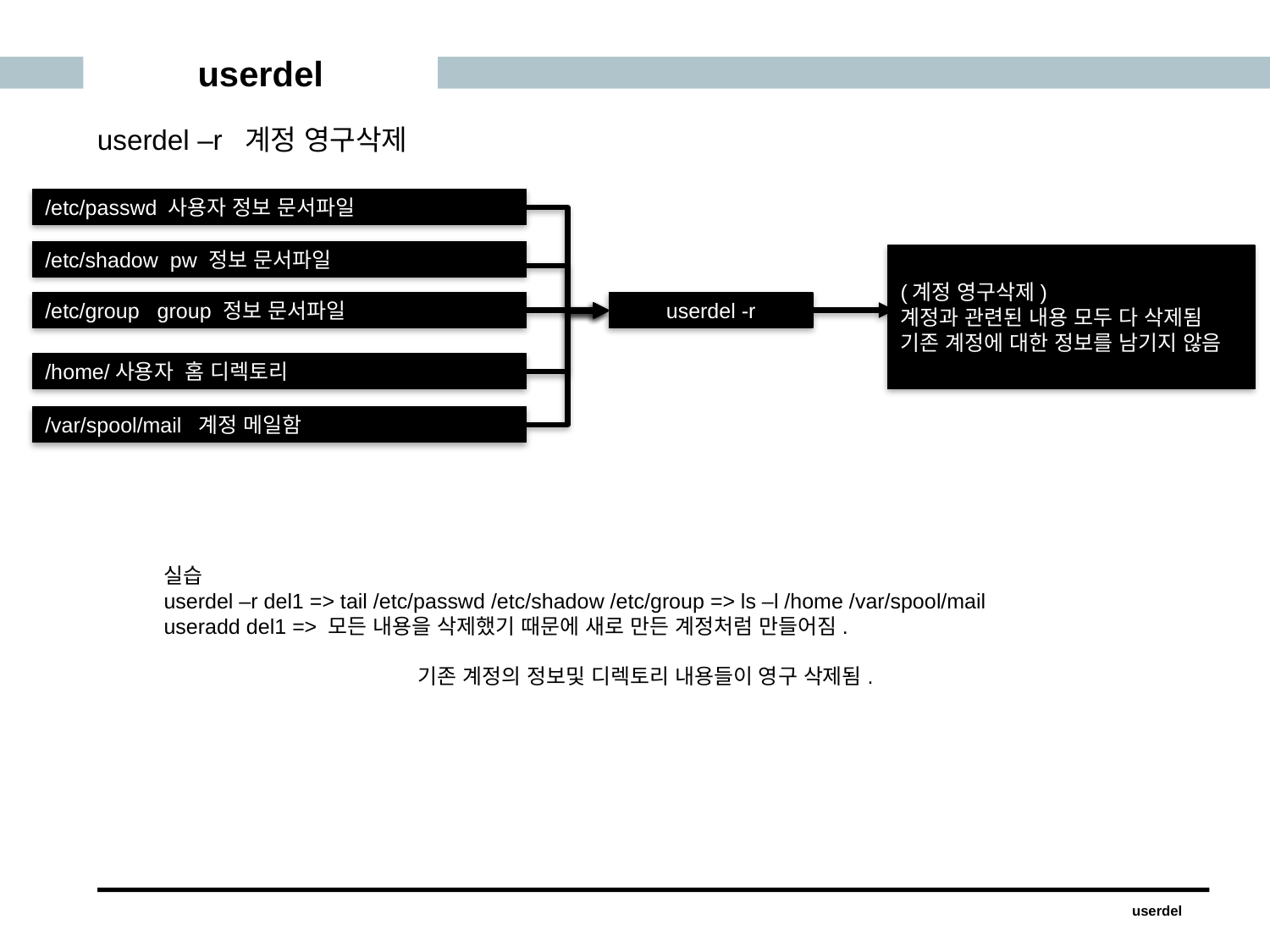

userdel

userdel –r  계정 영구삭제
/etc/passwd 사용자 정보 문서파일
/etc/shadow  pw 정보 문서파일
(계정 영구삭제)
계정과 관련된 내용 모두 다 삭제됨
기존 계정에 대한 정보를 남기지 않음
/etc/group   group 정보 문서파일
userdel -r
/home/사용자  홈 디렉토리
/var/spool/mail  계정 메일함
실습
userdel –r del1 => tail /etc/passwd /etc/shadow /etc/group => ls –l /home /var/spool/mail
useradd del1 => 모든 내용을 삭제했기 때문에 새로 만든 계정처럼 만들어짐.
		기존 계정의 정보및 디렉토리 내용들이 영구 삭제됨.

userdel